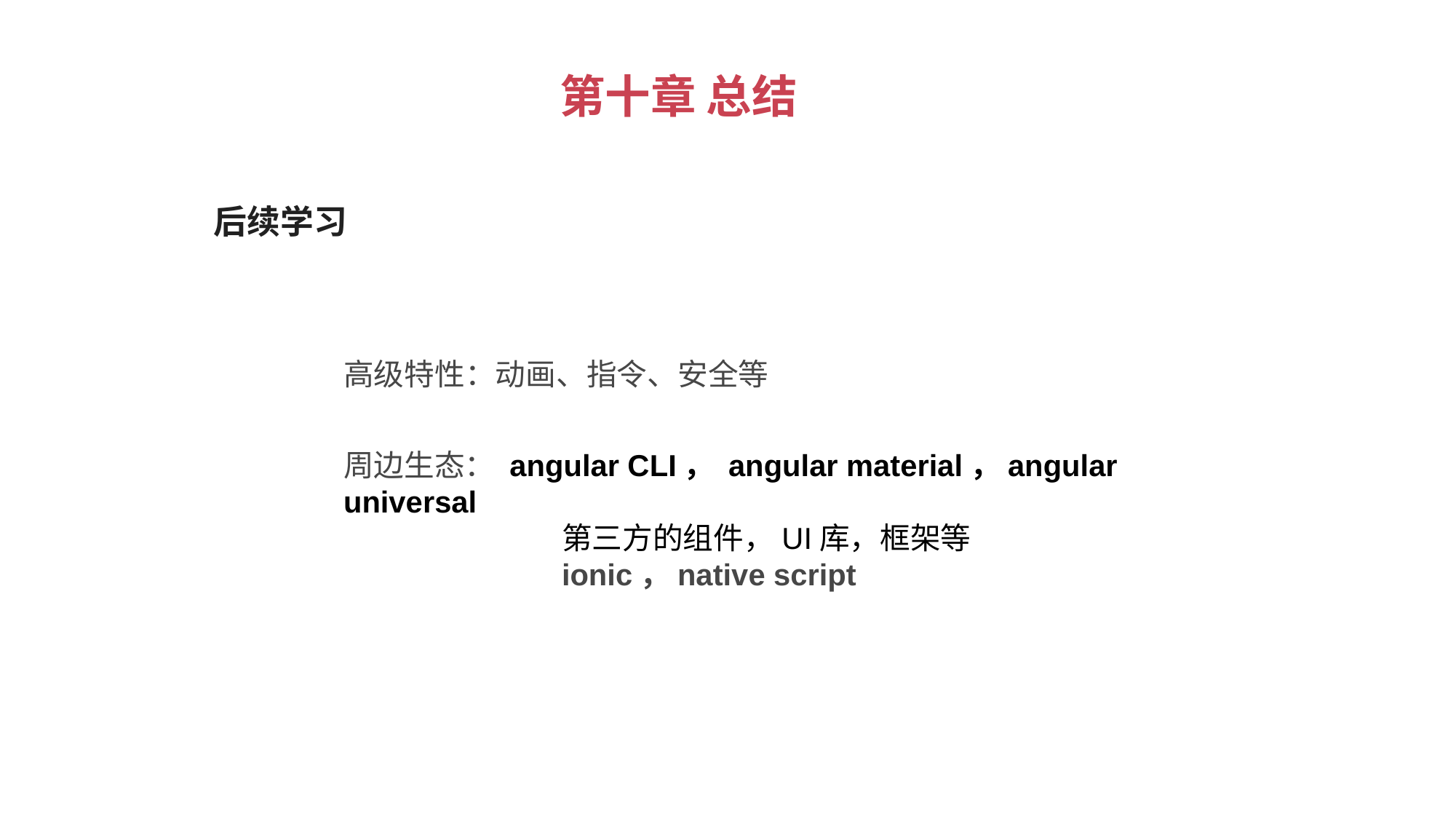

第十章 总结
 后续学习
高级特性：动画、指令、安全等
周边生态： angular CLI， angular material，angular universal
		第三方的组件，UI库，框架等
		ionic，native script